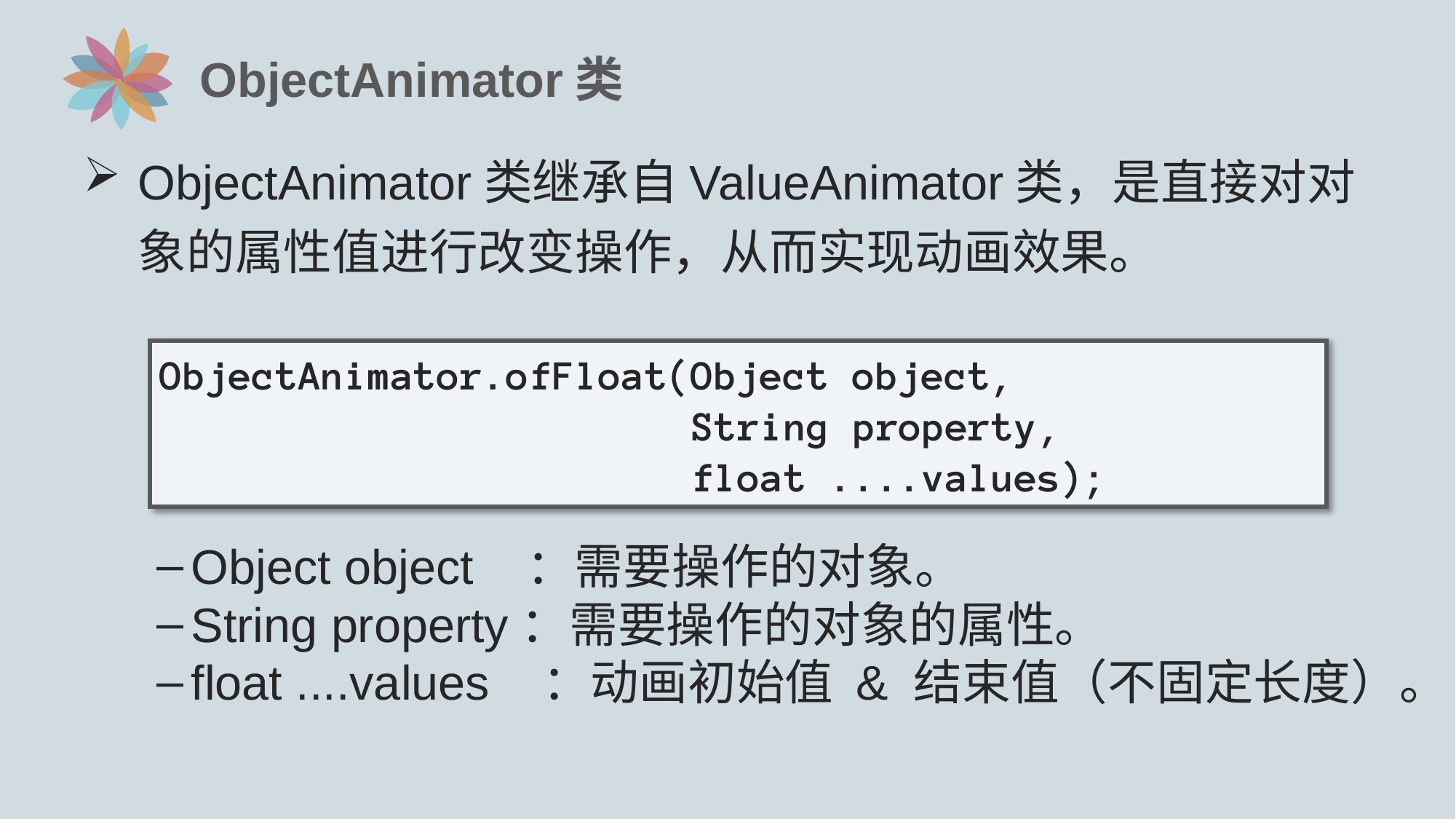

# ObjectAnimator类
ObjectAnimator类继承自ValueAnimator类，是直接对对象的属性值进行改变操作，从而实现动画效果。
ObjectAnimator.ofFloat(Object object,
                       String property,
                       float ....values);
Object object   ：需要操作的对象。
String property：需要操作的对象的属性。
float ....values   ：动画初始值 & 结束值（不固定长度）。